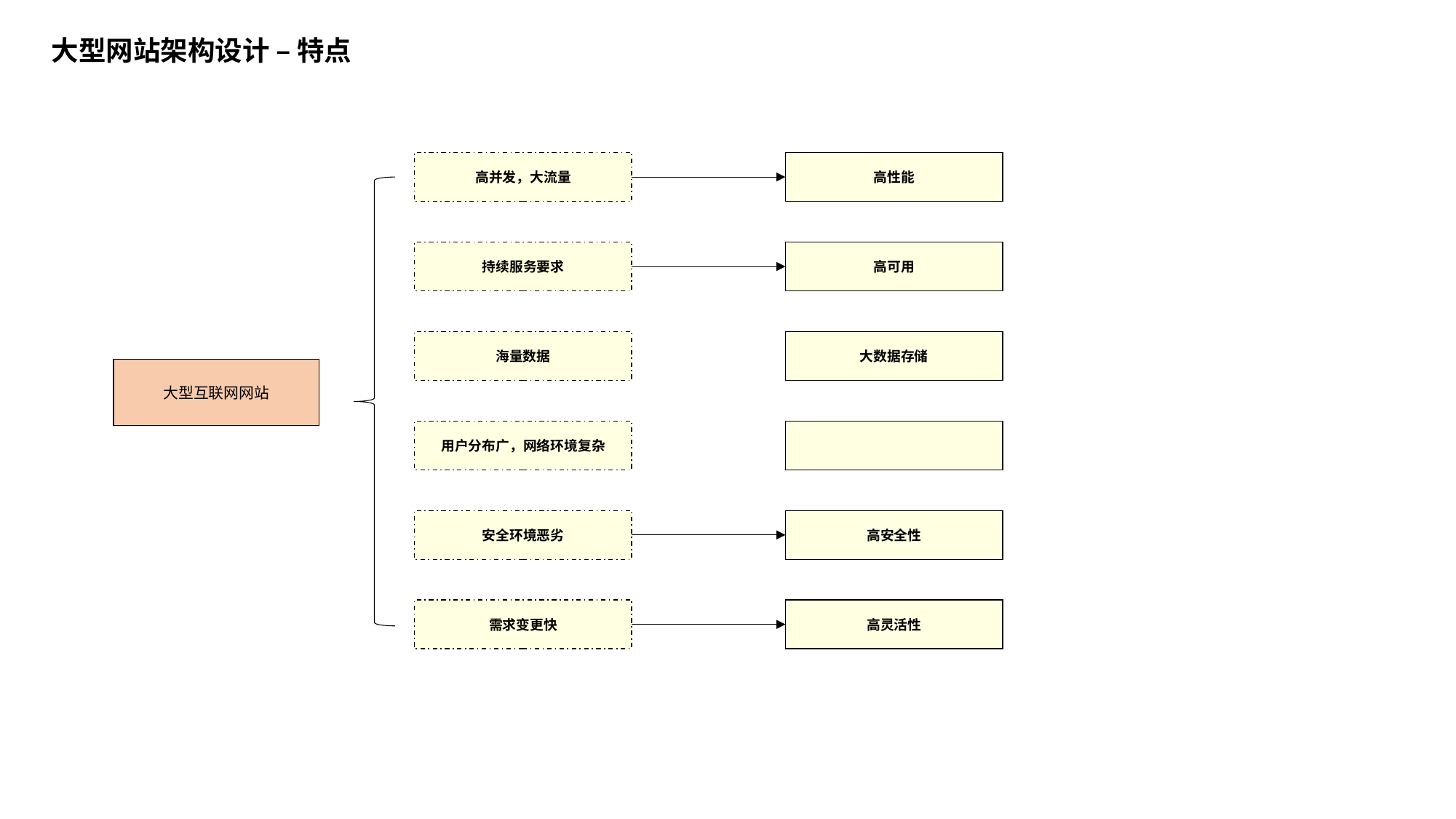

大型网站架构设计 – 特点
高并发，大流量
高性能

持续服务要求
高可用
海量数据
大数据存储
大型互联网网站
用户分布广，网络环境复杂

安全环境恶劣
高安全性
需求变更快
高灵活性